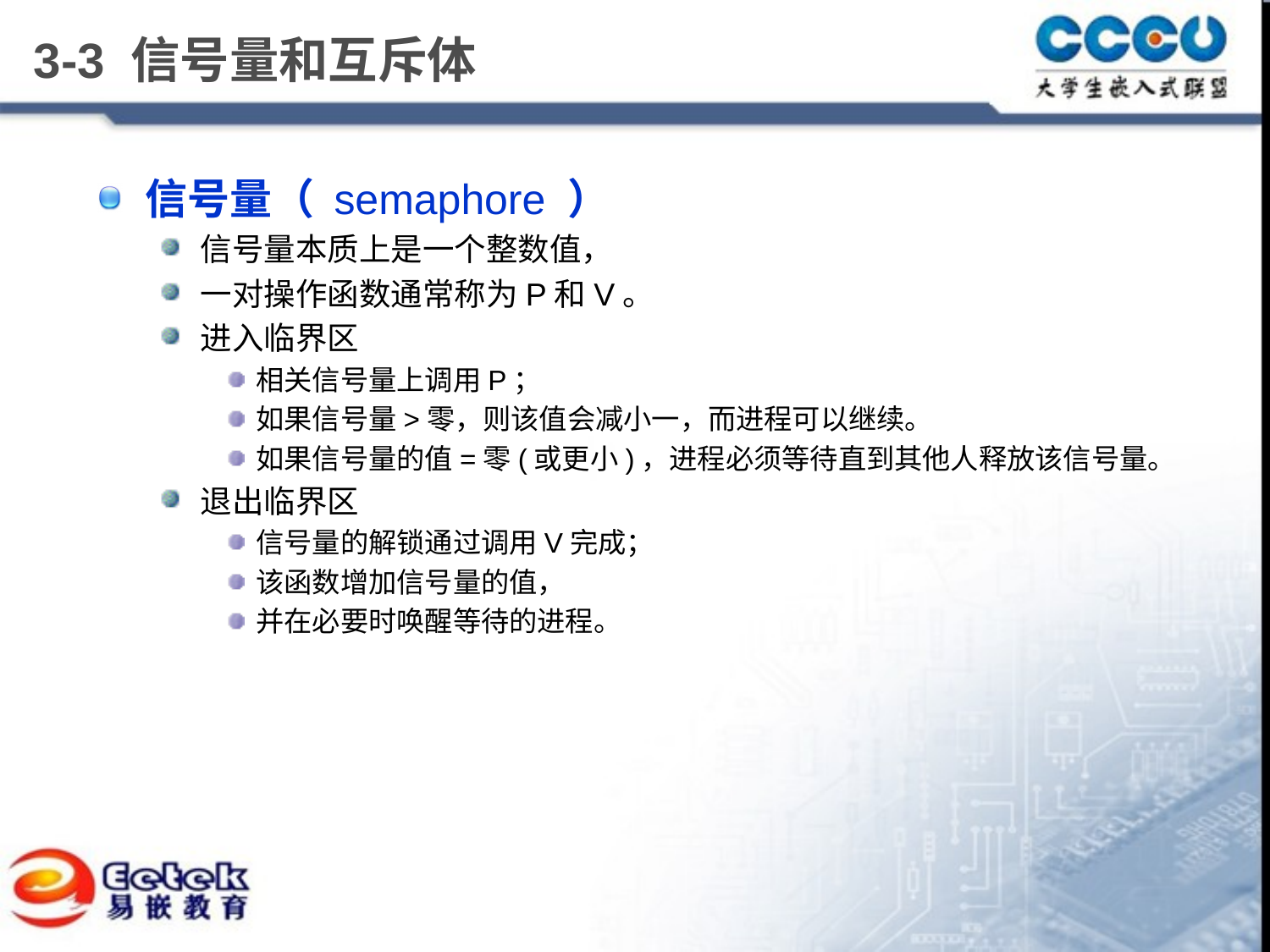

# 3-3 信号量和互斥体
信号量（ semaphore ）
信号量本质上是一个整数值，
一对操作函数通常称为P和V。
进入临界区
相关信号量上调用P；
如果信号量>零，则该值会减小一，而进程可以继续。
如果信号量的值=零(或更小)，进程必须等待直到其他人释放该信号量。
退出临界区
信号量的解锁通过调用V完成；
该函数增加信号量的值，
并在必要时唤醒等待的进程。